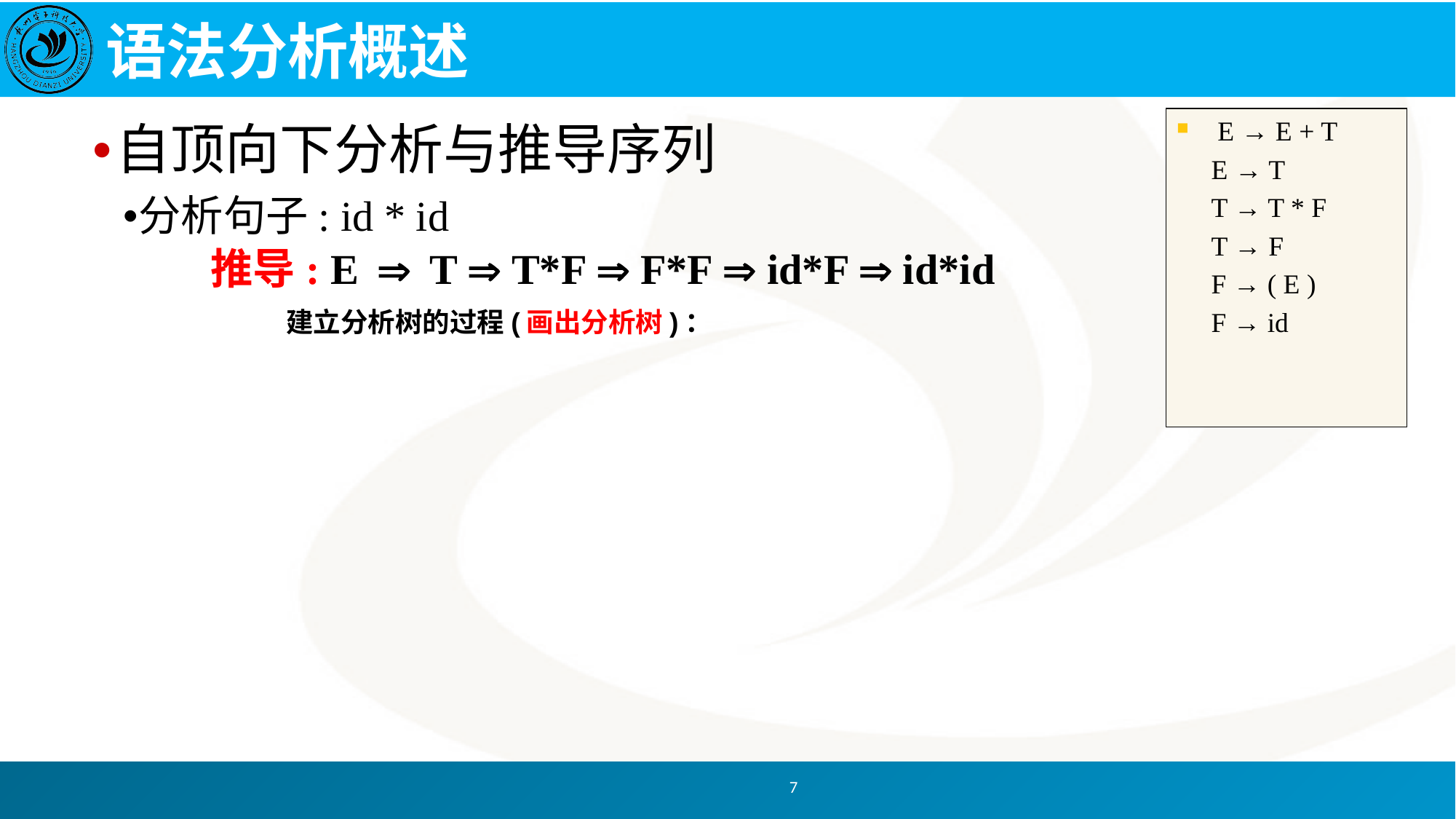

# 语法分析概述
E → E + T
     E → T
     T → T * F
     T → F
     F → ( E )
     F → id
自顶向下分析与推导序列
分析句子: id * id
推导: E ⇒ T ⇒ T*F ⇒ F*F ⇒ id*F ⇒ id*id
建立分析树的过程(画出分析树)：
7